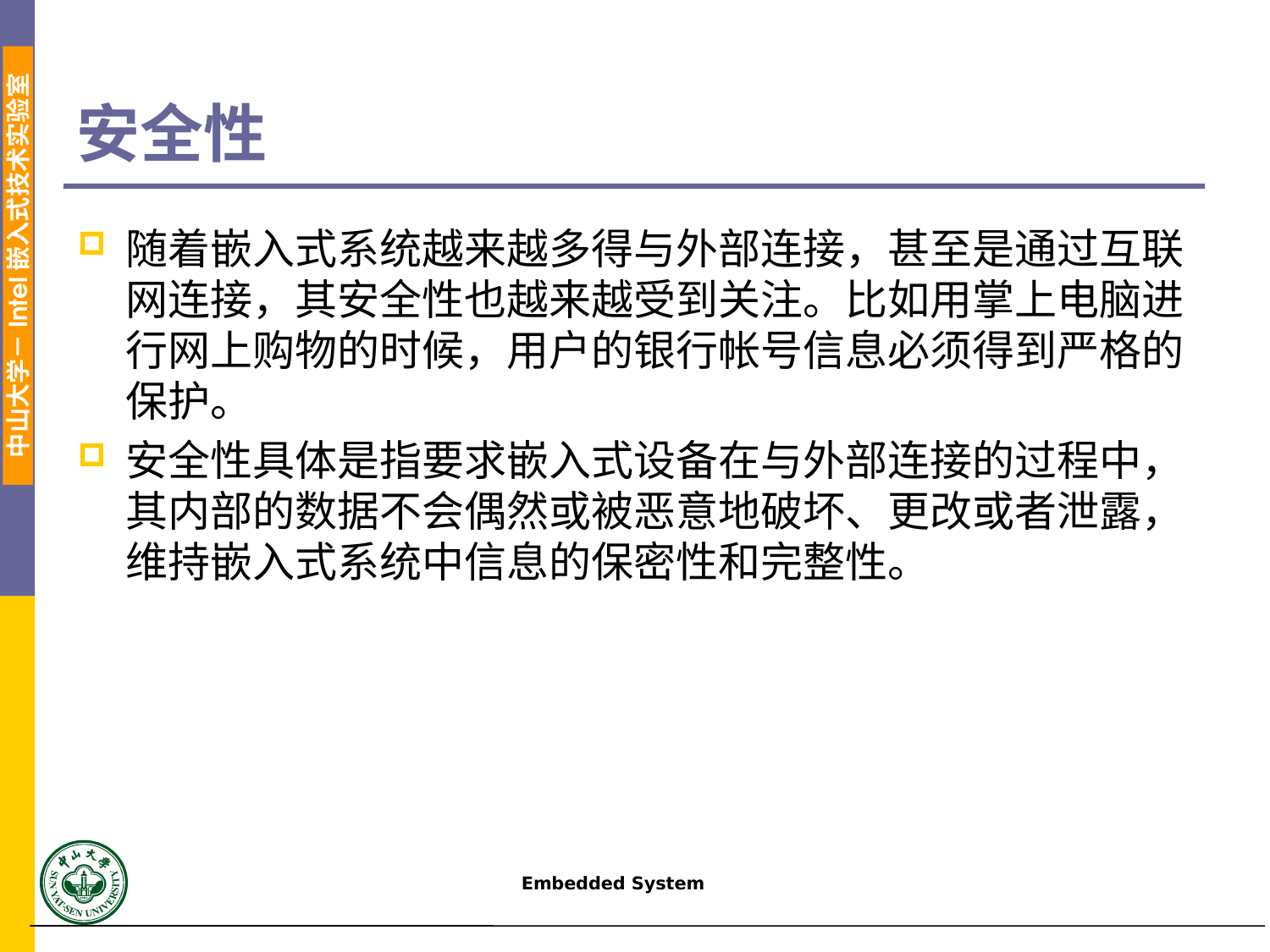

# 安全性
随着嵌入式系统越来越多得与外部连接，甚至是通过互联网连接，其安全性也越来越受到关注。比如用掌上电脑进行网上购物的时候，用户的银行帐号信息必须得到严格的保护。
安全性具体是指要求嵌入式设备在与外部连接的过程中，其内部的数据不会偶然或被恶意地破坏、更改或者泄露，维持嵌入式系统中信息的保密性和完整性。

Embedded System